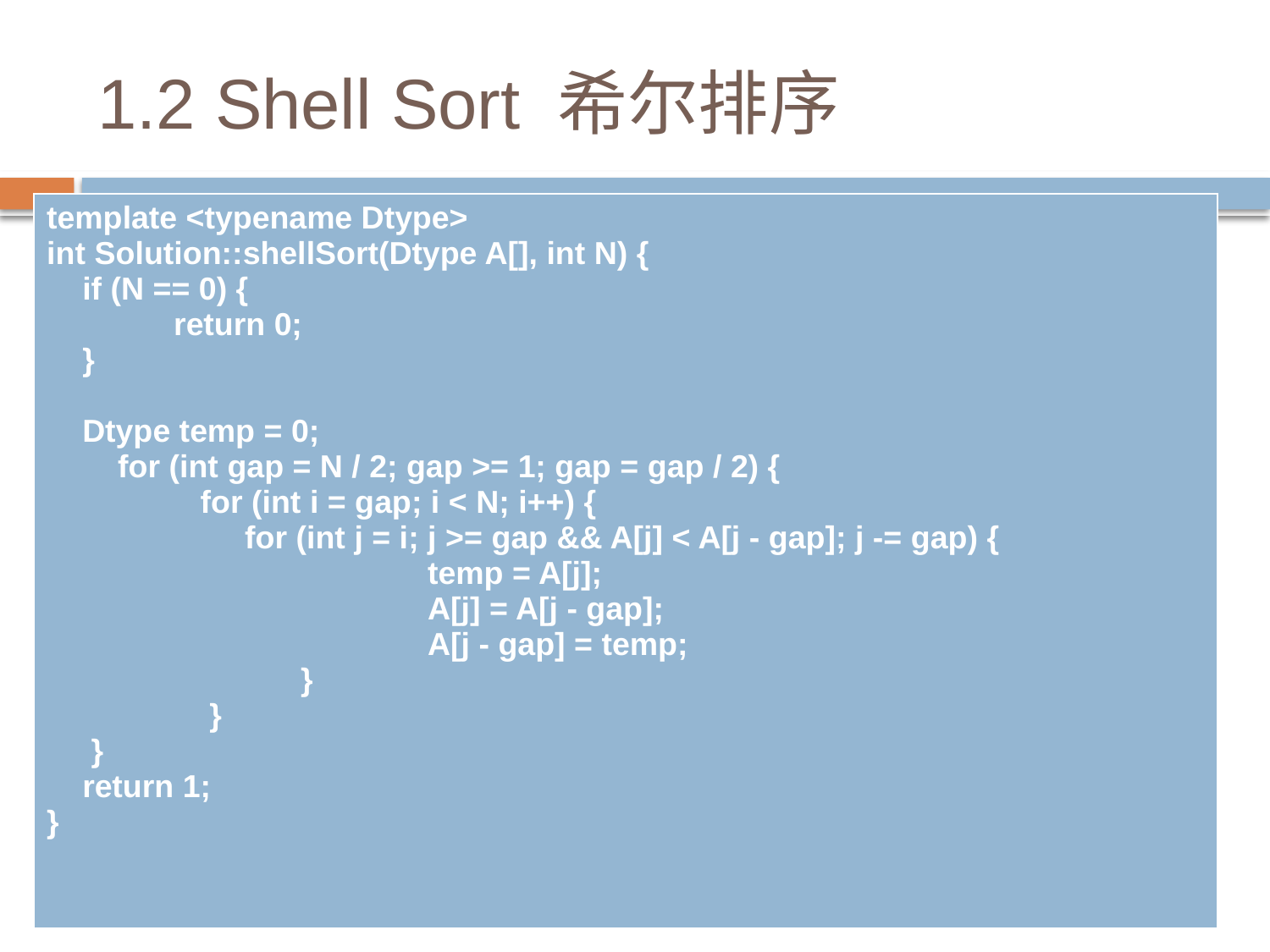

# 1.2 Shell Sort 希尔排序
| template <typename Dtype> int Solution::shellSort(Dtype A[], int N) { if (N == 0) { return 0; } Dtype temp = 0; for (int gap = N / 2; gap >= 1; gap = gap / 2) { for (int i = gap; i < N; i++) { for (int j = i; j >= gap && A[j] < A[j - gap]; j -= gap) { temp = A[j]; A[j] = A[j - gap]; A[j - gap] = temp; } } } return 1; } |
| --- |